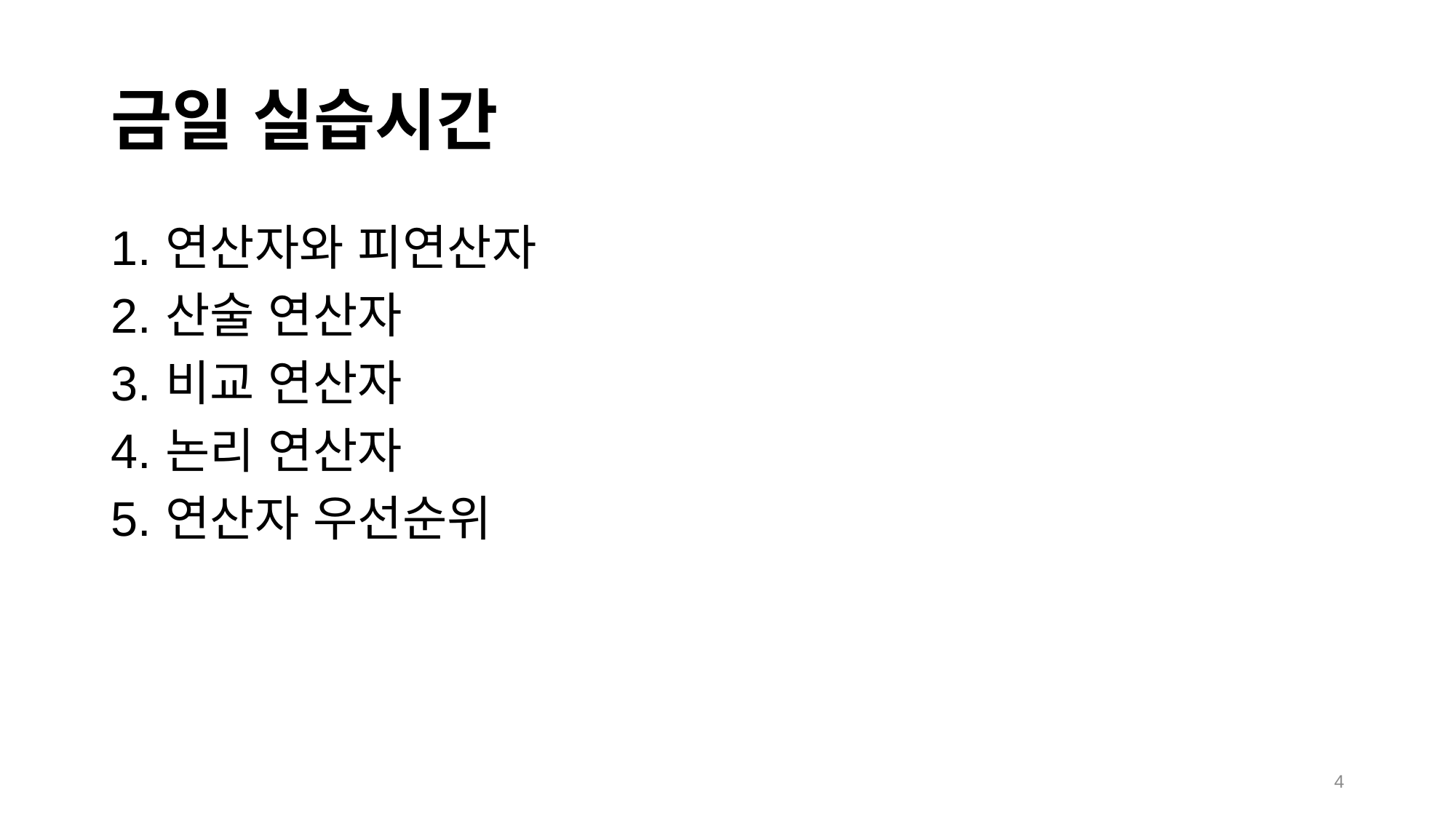

# 금일 실습시간
연산자와 피연산자
산술 연산자
비교 연산자
논리 연산자
연산자 우선순위
4